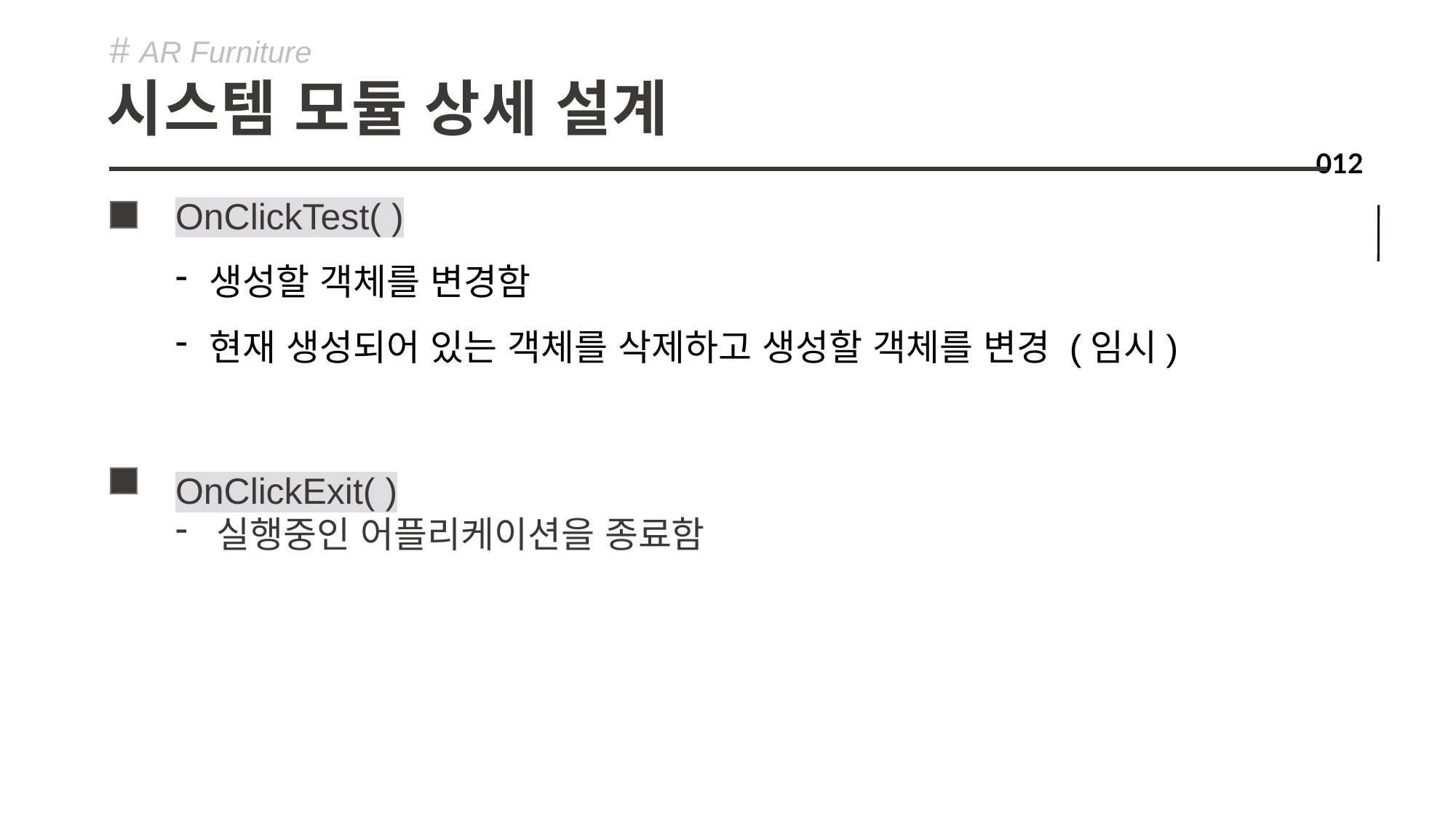

# AR Furniture
시스템 모듈 상세 설계
OnClickTest( )
생성할 객체를 변경함
현재 생성되어 있는 객체를 삭제하고 생성할 객체를 변경 (임시)

OnClickExit( )
실행중인 어플리케이션을 종료함